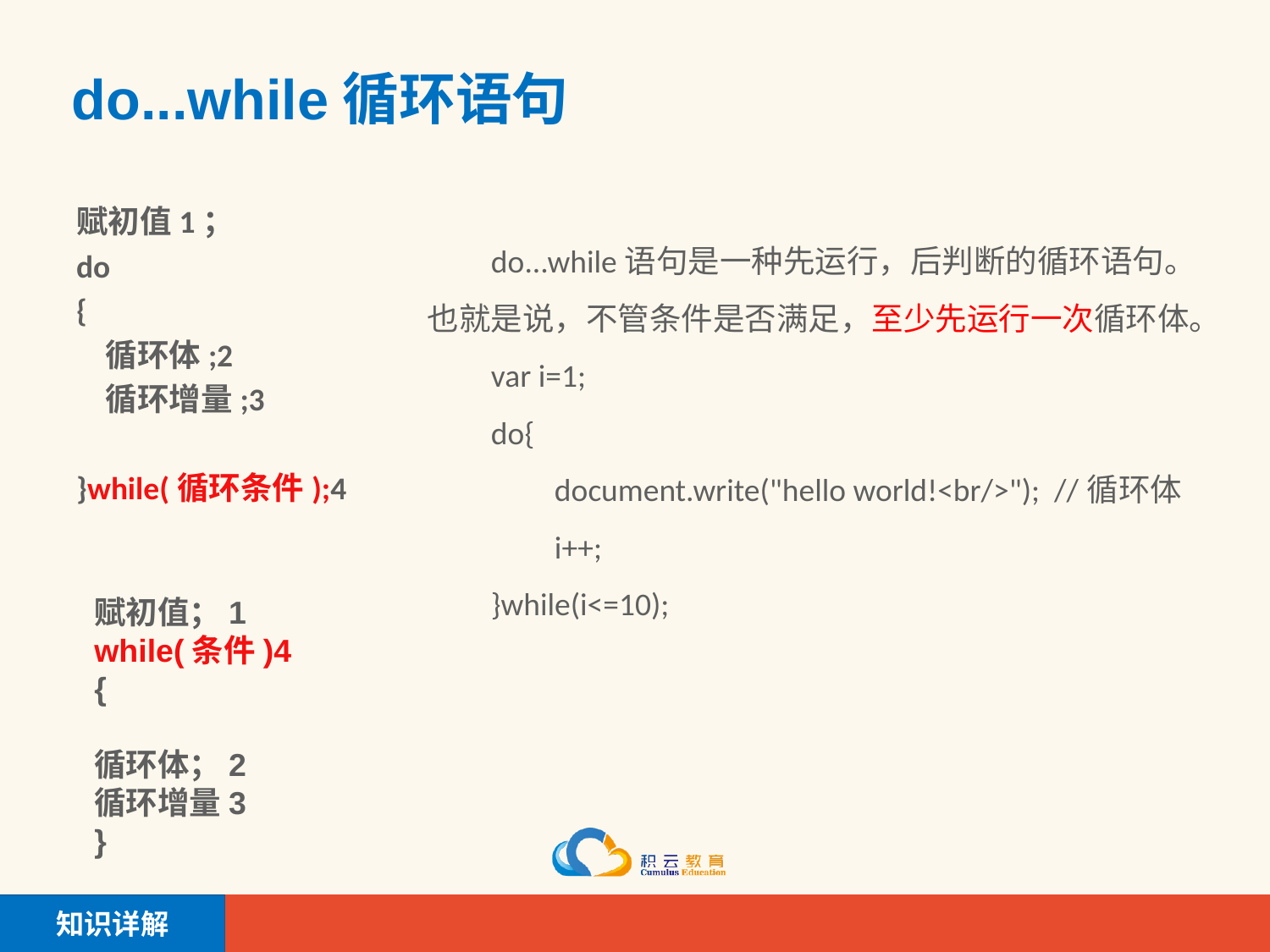

# do...while循环语句
赋初值1；
do
{
   循环体;2
   循环增量;3

}while(循环条件);4

do...while语句是一种先运行，后判断的循环语句。也就是说，不管条件是否满足，至少先运行一次循环体。
var i=1;
do{
	document.write("hello world!<br/>");  //循环体
	i++;
}while(i<=10);
赋初值；1
while(条件)4
{

循环体；2
循环增量3
}